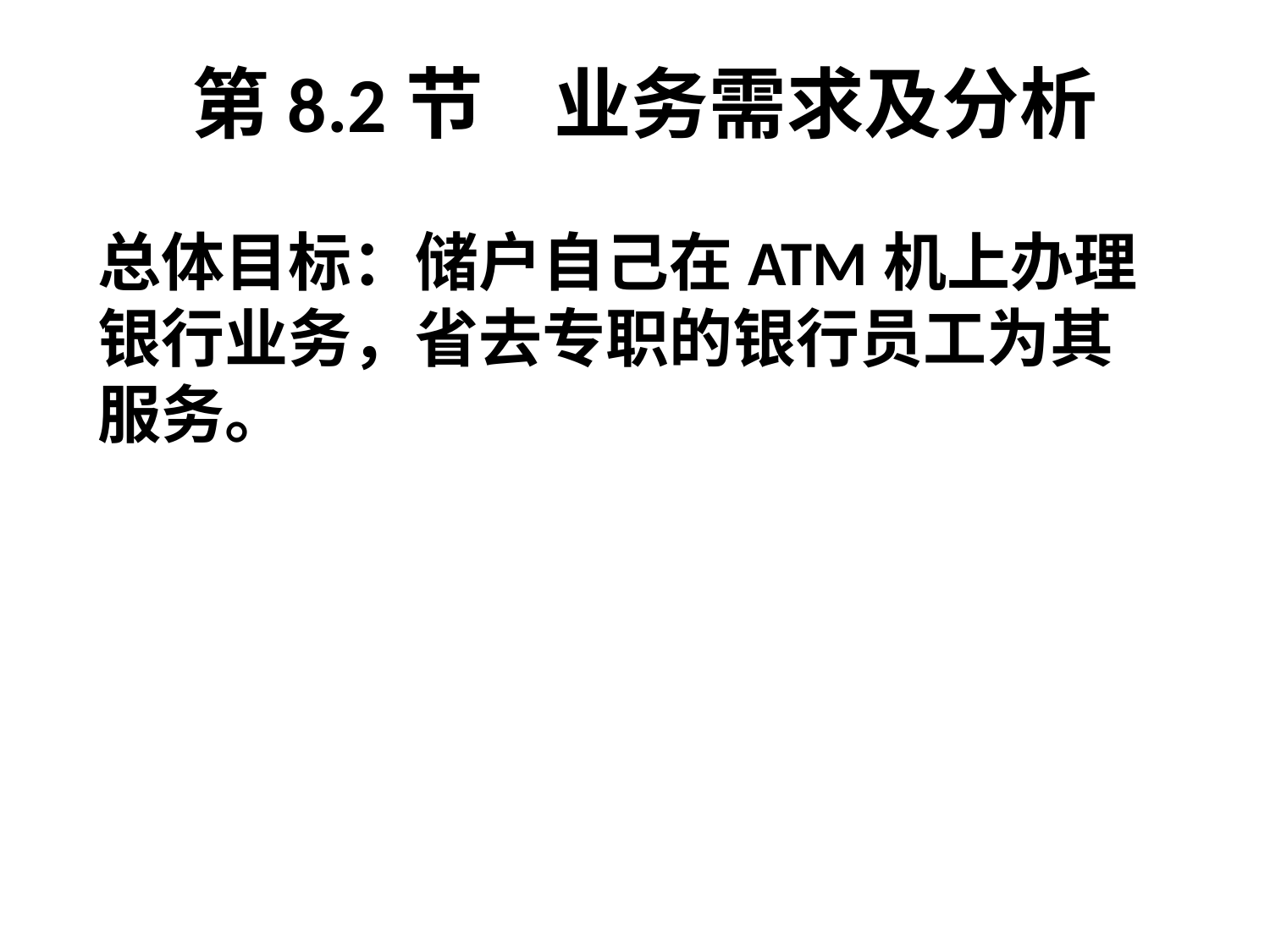

# 第8.2节    业务需求及分析
总体目标：储户自己在ATM机上办理银行业务，省去专职的银行员工为其服务。